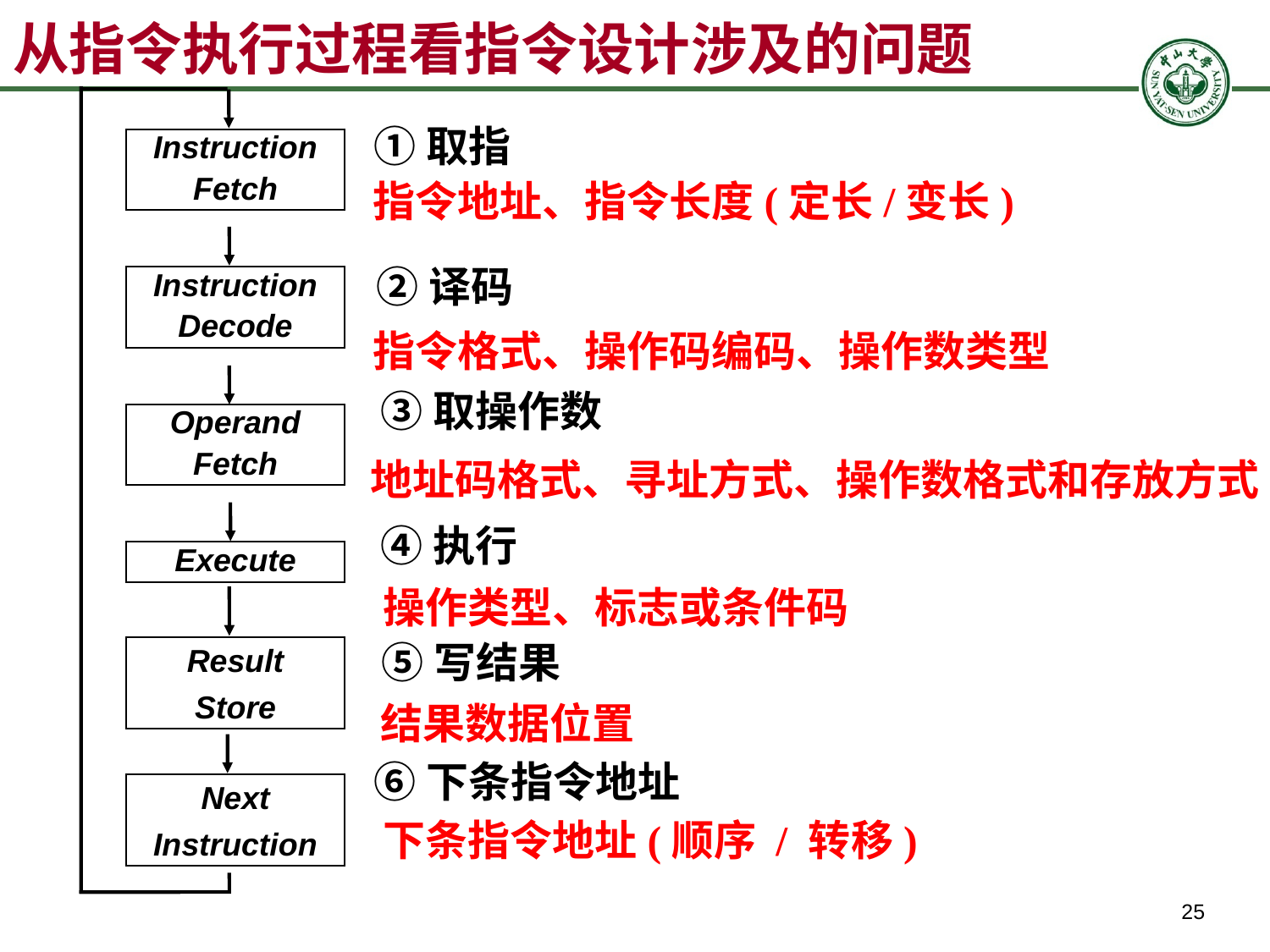

# 从指令执行过程看指令设计涉及的问题

①取指
Instruction
Fetch
指令地址、指令长度(定长/变长)

②译码
Instruction
Decode
指令格式、操作码编码、操作数类型

③取操作数
Operand
Fetch
地址码格式、寻址方式、操作数格式和存放方式

④执行
Execute
操作类型、标志或条件码

⑤写结果
Result
Store
结果数据位置

⑥下条指令地址
Next
Instruction
下条指令地址(顺序 / 转移)